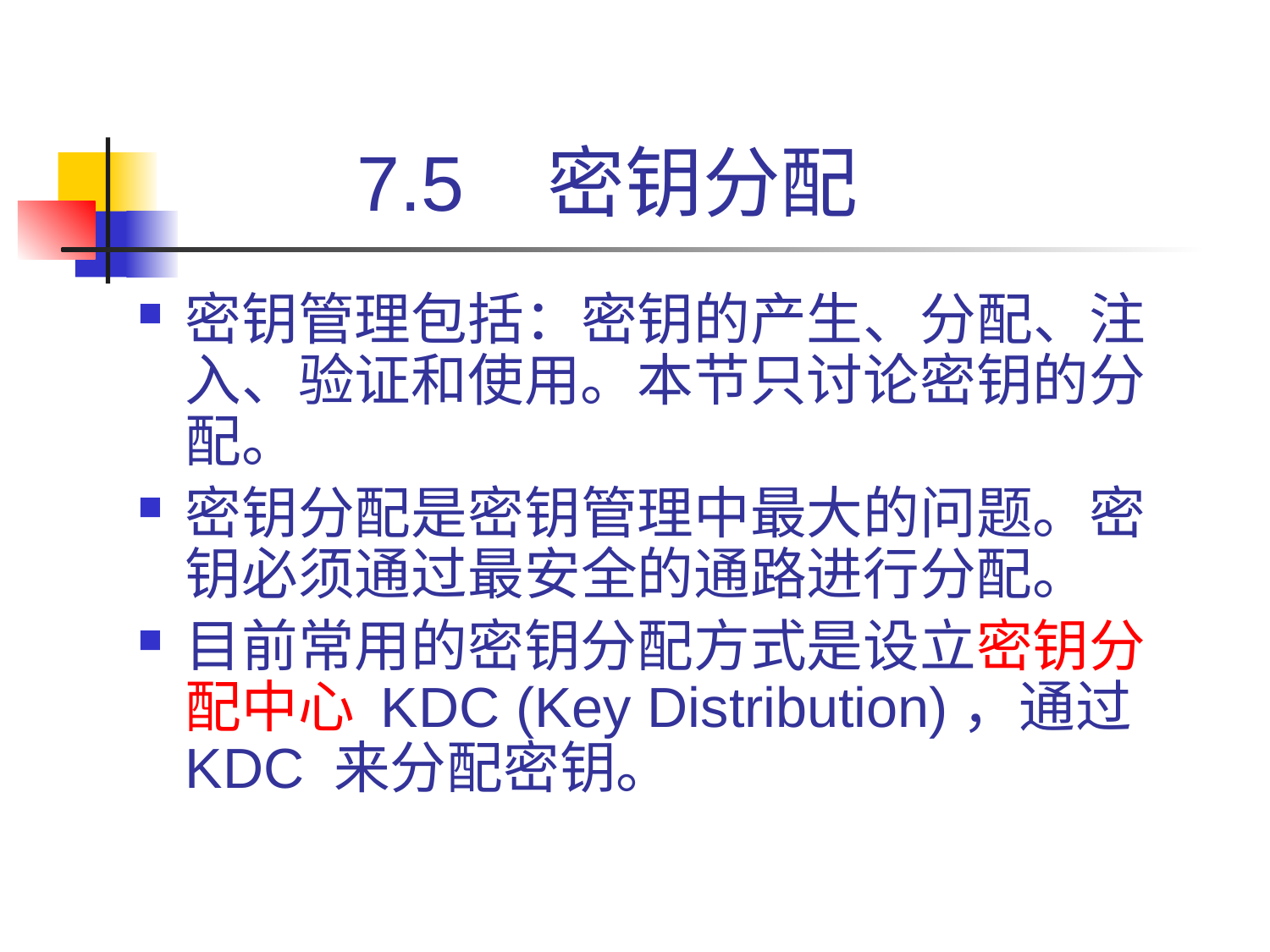

# 7.5   密钥分配
密钥管理包括：密钥的产生、分配、注入、验证和使用。本节只讨论密钥的分配。
密钥分配是密钥管理中最大的问题。密钥必须通过最安全的通路进行分配。
目前常用的密钥分配方式是设立密钥分配中心 KDC (Key Distribution)，通过 KDC 来分配密钥。